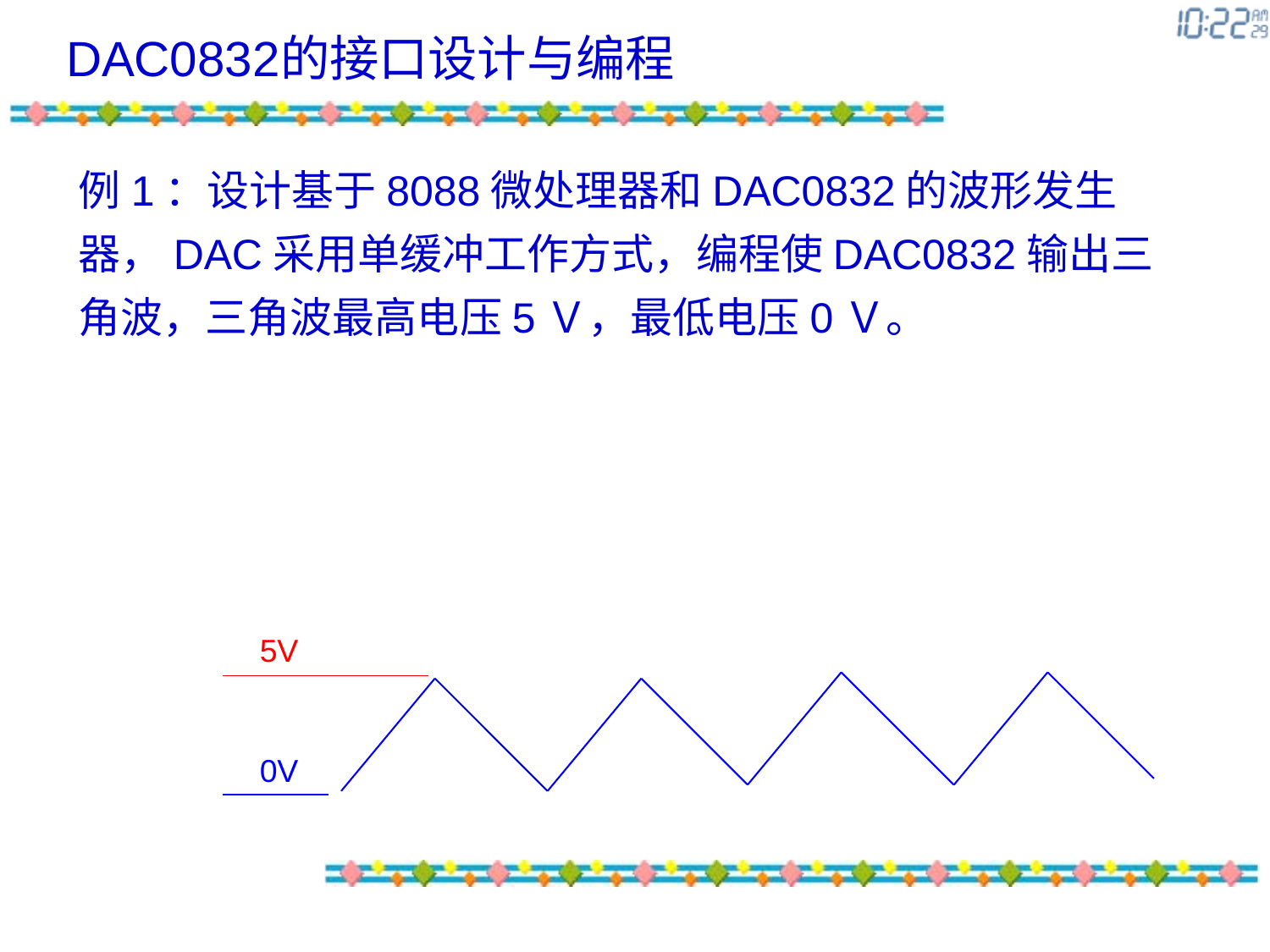

DAC0832的接口设计与编程
例1：设计基于8088微处理器和DAC0832的波形发生器，DAC采用单缓冲工作方式，编程使DAC0832输出三角波，三角波最高电压5Ｖ，最低电压0Ｖ。
5V

0V